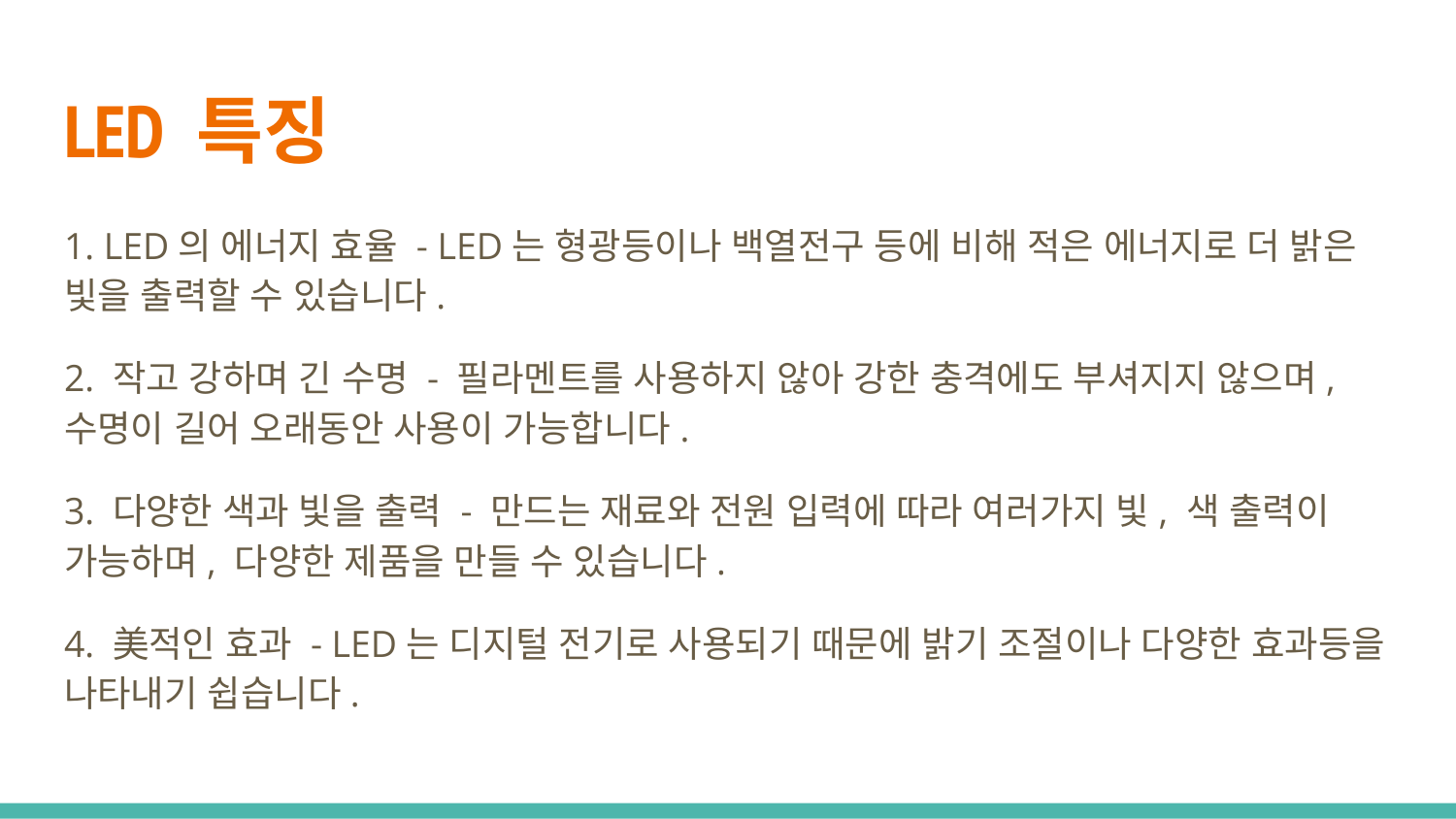

# LED 특징
1. LED의 에너지 효율 - LED는 형광등이나 백열전구 등에 비해 적은 에너지로 더 밝은 빛을 출력할 수 있습니다.
2. 작고 강하며 긴 수명 - 필라멘트를 사용하지 않아 강한 충격에도 부셔지지 않으며, 수명이 길어 오래동안 사용이 가능합니다.
3. 다양한 색과 빛을 출력 - 만드는 재료와 전원 입력에 따라 여러가지 빛, 색 출력이 가능하며, 다양한 제품을 만들 수 있습니다.
4. 美적인 효과 - LED는 디지털 전기로 사용되기 때문에 밝기 조절이나 다양한 효과등을 나타내기 쉽습니다.